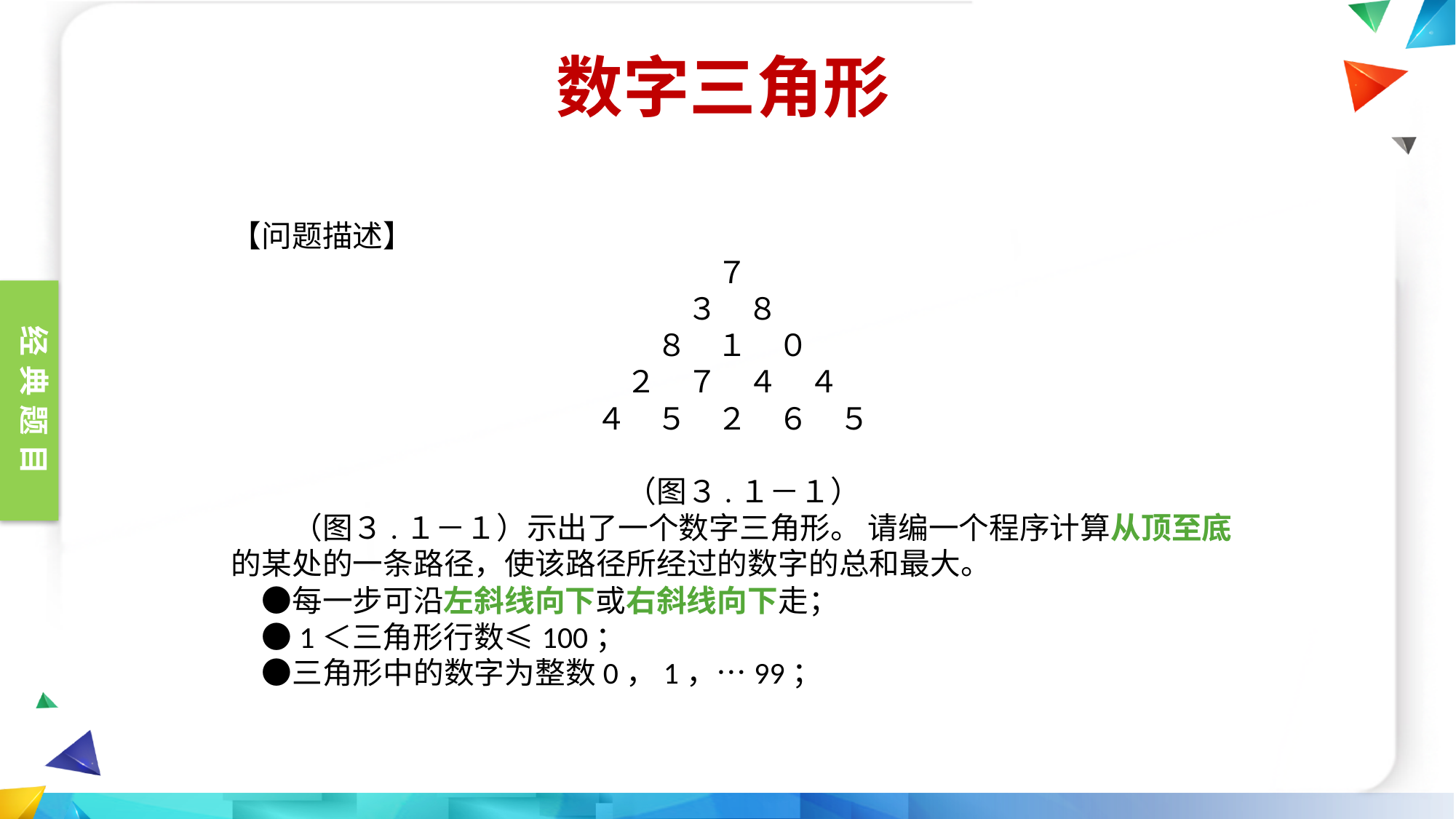

数字三角形
【问题描述】
　　　　　　　　　　　　　　　　７
　　　　　　　　　　　　　　　３　８
　　　　　　　　　　　　　　８　１　０
　　　　　　　　　　　　　２　７　４　４
　　　　　　　　　　　　４　５　２　６　５

　　　　　　　　　　　　　（图３.１－１）
　　（图３.１－１）示出了一个数字三角形。 请编一个程序计算从顶至底的某处的一条路径，使该路径所经过的数字的总和最大。
　●每一步可沿左斜线向下或右斜线向下走；
　●1＜三角形行数≤100；
　●三角形中的数字为整数0，1，…99；